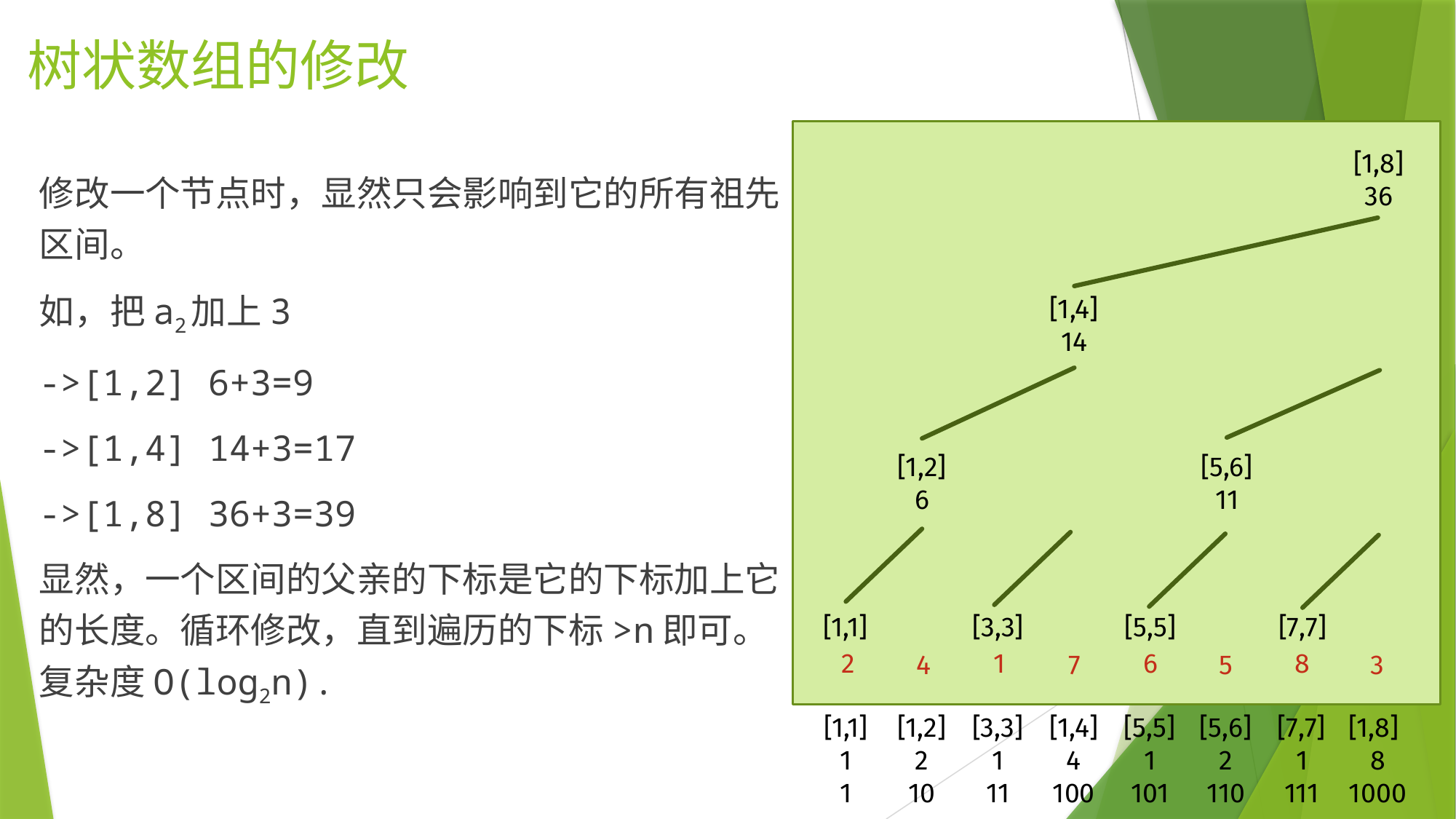

# 树状数组的修改

[1,8]
36
[1,4]
14
[1,2]
6
[5,6]
11
[1,1]
[3,3]
[5,5]
[7,7]
2
1
6
8
修改一个节点时，显然只会影响到它的所有祖先区间。
如，把a2加上3
->[1,2] 6+3=9
->[1,4] 14+3=17
->[1,8] 36+3=39
显然，一个区间的父亲的下标是它的下标加上它的长度。循环修改，直到遍历的下标>n即可。复杂度O(log2n).
4
7
5
3
[1,1]
1
1
[1,2]
2
10
[3,3]
1
11
[1,4]
4
100
[5,5]
1
101
[5,6]
2
110
[7,7]
1
111
[1,8]
8
1000